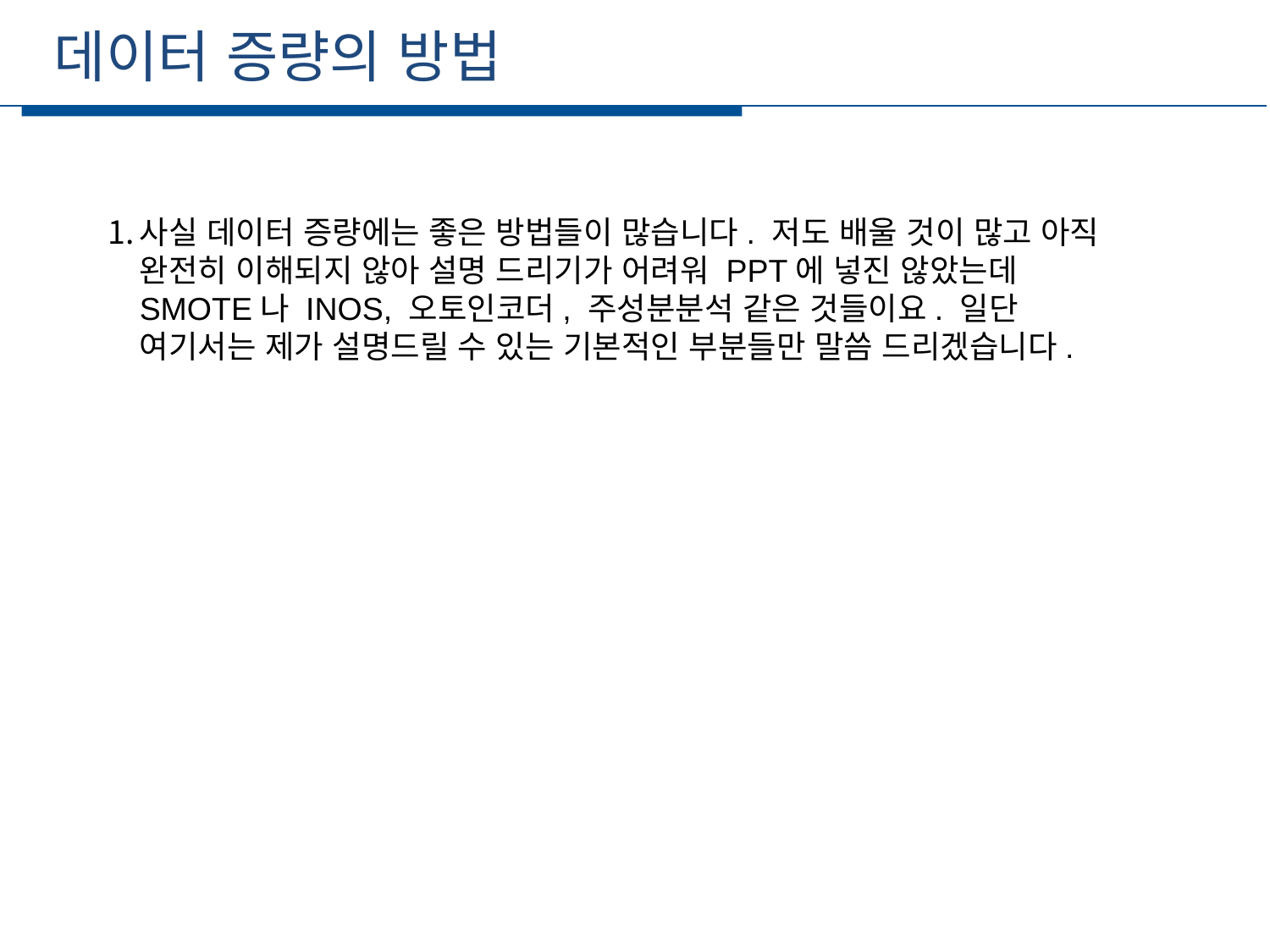

데이터 증량의 방법

사실 데이터 증량에는 좋은 방법들이 많습니다. 저도 배울 것이 많고 아직 완전히 이해되지 않아 설명 드리기가 어려워 PPT에 넣진 않았는데 SMOTE나 INOS, 오토인코더, 주성분분석 같은 것들이요. 일단 여기서는 제가 설명드릴 수 있는 기본적인 부분들만 말씀 드리겠습니다.